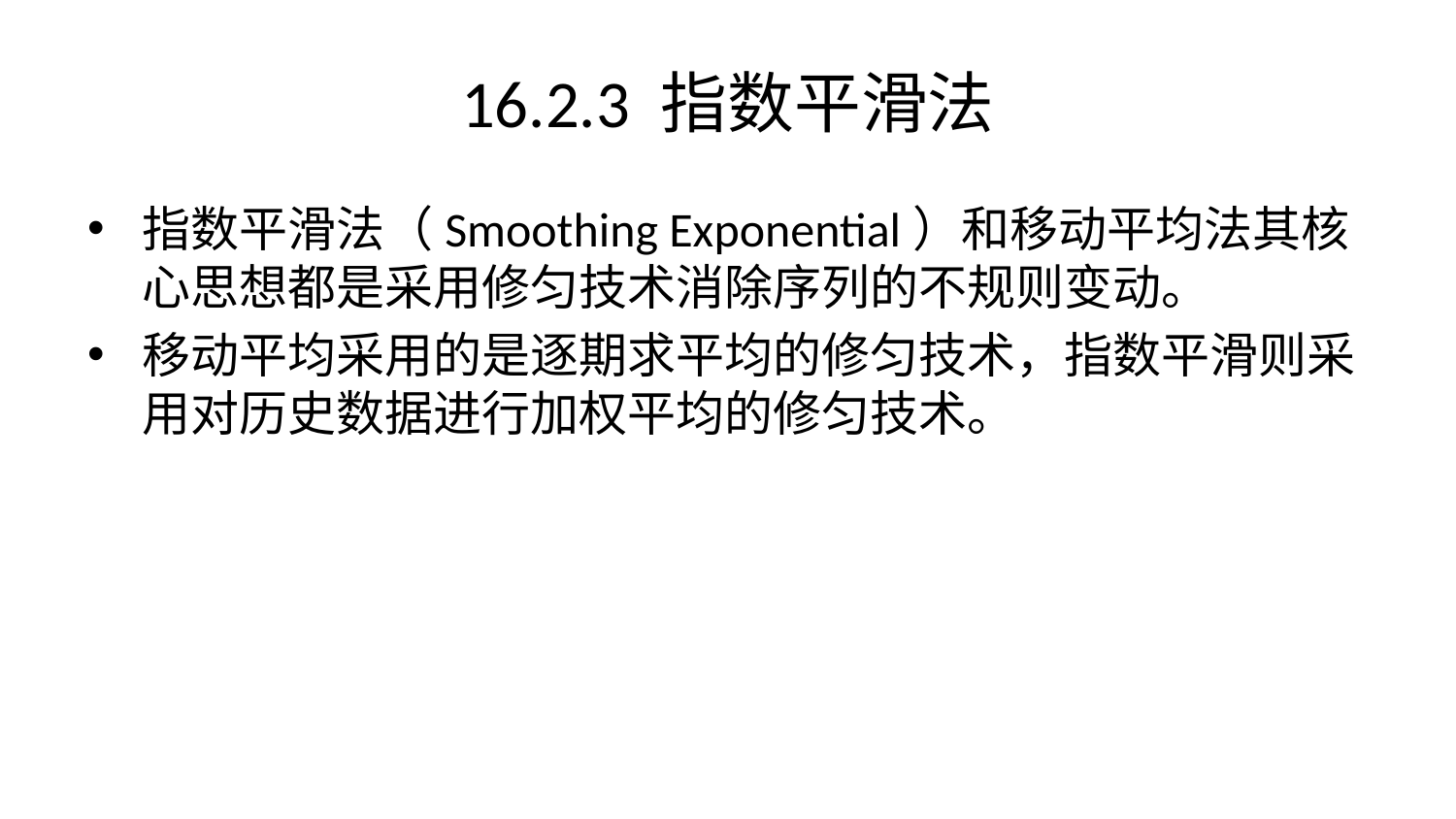

# 16.2.3 指数平滑法
指数平滑法（Smoothing Exponential）和移动平均法其核心思想都是采用修匀技术消除序列的不规则变动。
移动平均采用的是逐期求平均的修匀技术，指数平滑则采用对历史数据进行加权平均的修匀技术。